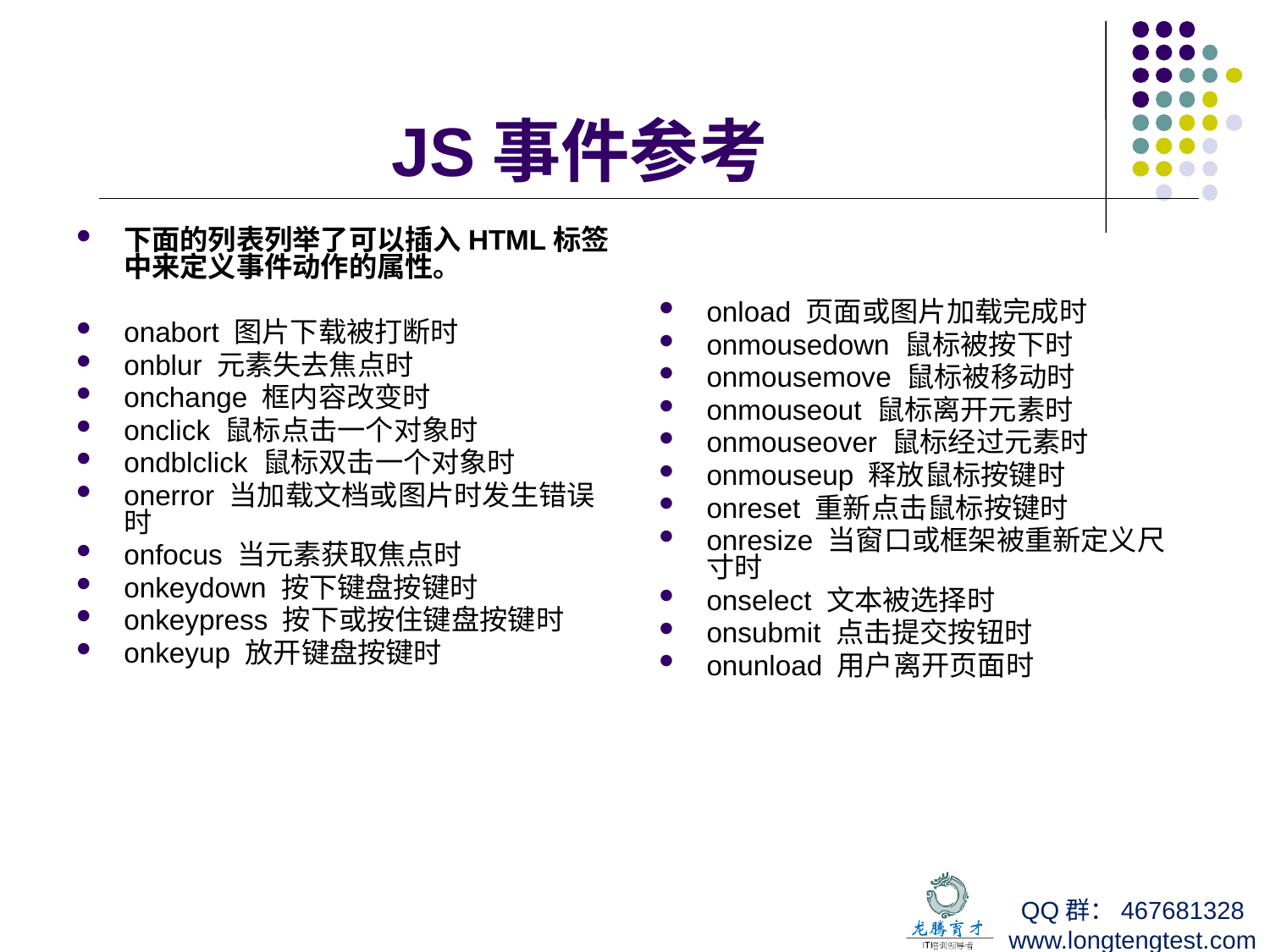

# JS事件参考
下面的列表列举了可以插入HTML标签中来定义事件动作的属性。

onabort 图片下载被打断时
onblur 元素失去焦点时
onchange 框内容改变时
onclick 鼠标点击一个对象时
ondblclick 鼠标双击一个对象时
onerror 当加载文档或图片时发生错误时
onfocus 当元素获取焦点时
onkeydown 按下键盘按键时
onkeypress 按下或按住键盘按键时
onkeyup 放开键盘按键时

onload 页面或图片加载完成时
onmousedown 鼠标被按下时
onmousemove 鼠标被移动时
onmouseout 鼠标离开元素时
onmouseover 鼠标经过元素时
onmouseup 释放鼠标按键时
onreset 重新点击鼠标按键时
onresize 当窗口或框架被重新定义尺寸时
onselect 文本被选择时
onsubmit 点击提交按钮时
onunload 用户离开页面时